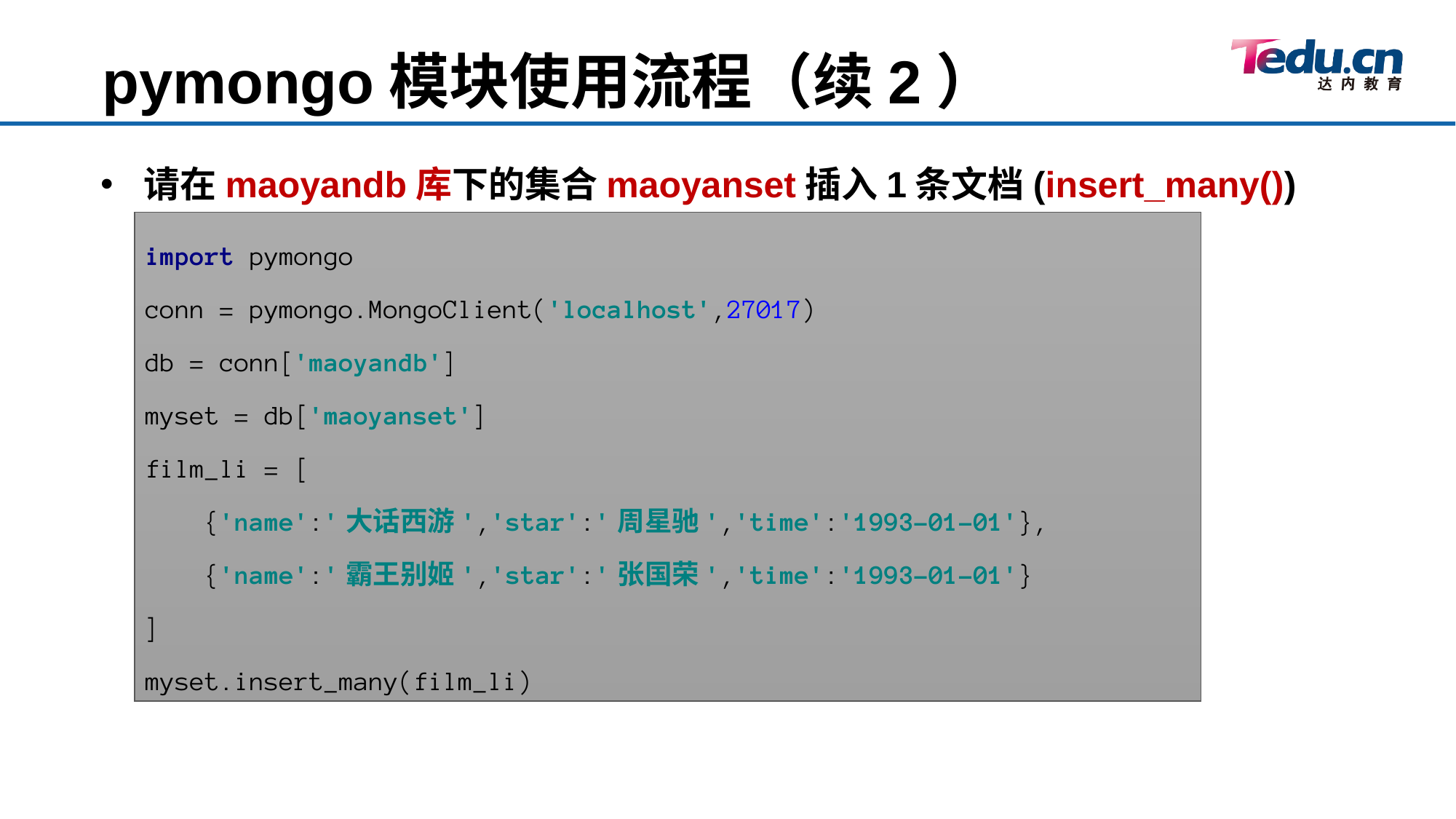

pymongo模块使用流程（续2）
请在maoyandb库下的集合maoyanset插入1条文档(insert_many())

import pymongo
conn = pymongo.MongoClient('localhost',27017)
db = conn['maoyandb']
myset = db['maoyanset']
film_li = [
    {'name':'大话西游','star':'周星驰','time':'1993-01-01'},
    {'name':'霸王别姬','star':'张国荣','time':'1993-01-01'}
]
myset.insert_many(film_li)